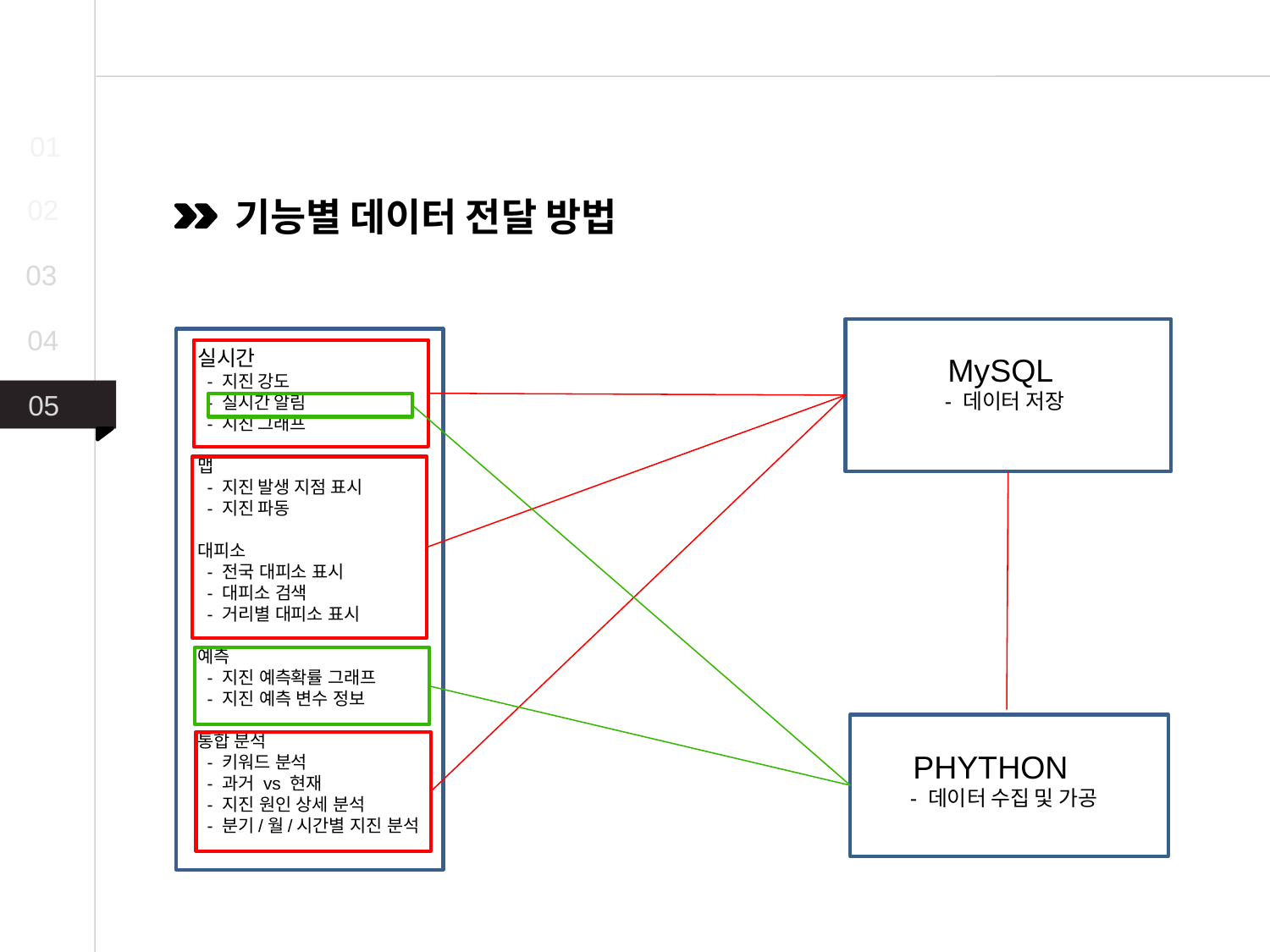

01
02
기능별 데이터 전달 방법

03
04

실시간
  - 지진 강도
  - 실시간 알림
  - 지진 그래프

맵
  - 지진 발생 지점 표시
  - 지진 파동

대피소
  - 전국 대피소 표시
  - 대피소 검색
  - 거리별 대피소 표시

예측
  - 지진 예측확률 그래프
  - 지진 예측 변수 정보

통합 분석
  - 키워드 분석
  - 과거 vs 현재
  - 지진 원인 상세 분석
  - 분기/월/시간별 지진 분석

   MySQL
    - 데이터 저장

  05

   PHYTHON
    - 데이터 수집 및 가공